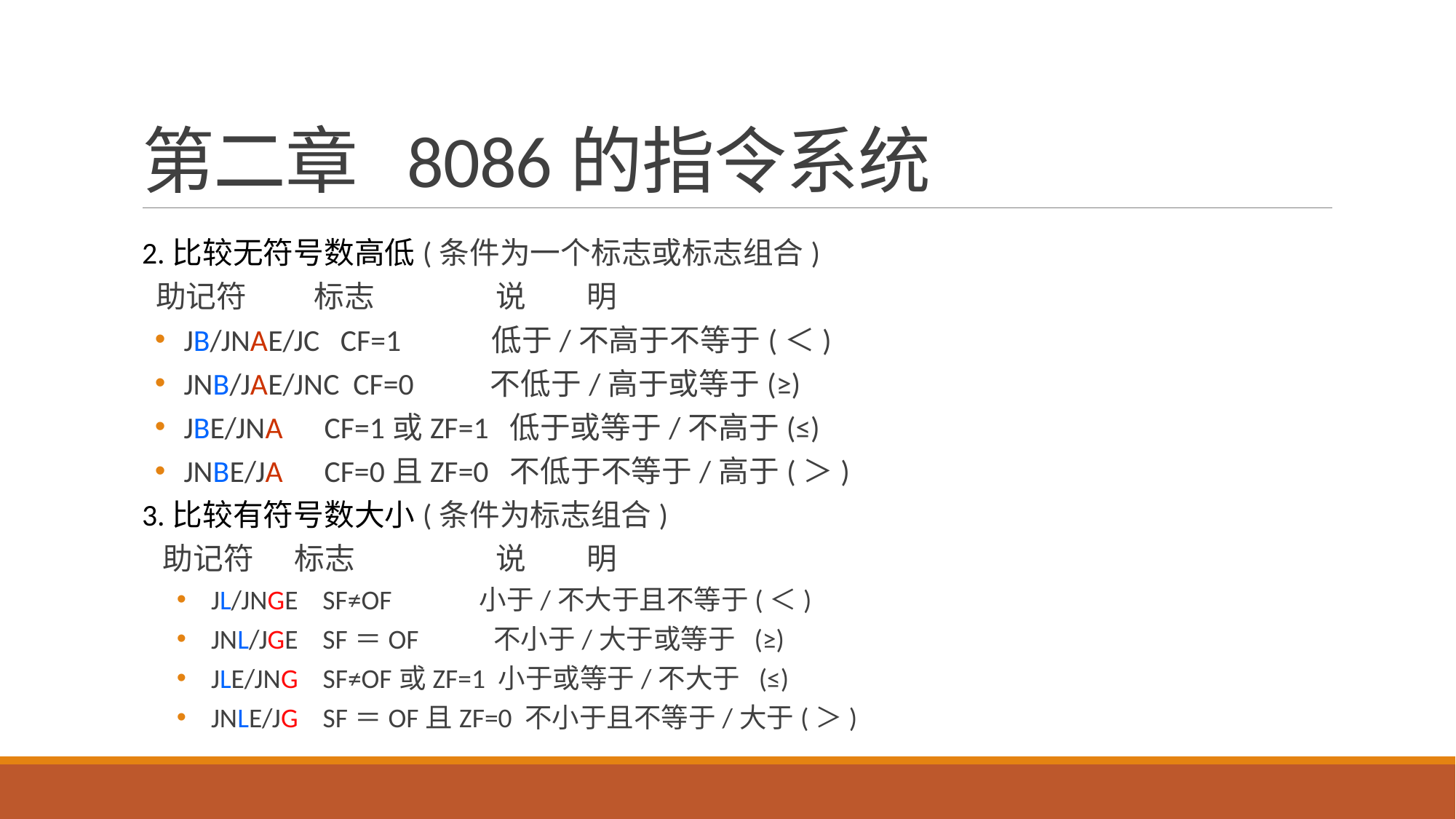

# 第二章  8086的指令系统
2.比较无符号数高低(条件为一个标志或标志组合)
 助记符          标志                  说         明
 JB/JNAE/JC   CF=1            低于/不高于不等于(＜)
 JNB/JAE/JNC  CF=0          不低于/高于或等于(≥)
 JBE/JNA      CF=1或ZF=1  低于或等于/不高于(≤)
 JNBE/JA      CF=0且ZF=0  不低于不等于/高于(＞)
3.比较有符号数大小(条件为标志组合)
  助记符      标志                     说         明
  JL/JNGE    SF≠OF             小于/不大于且不等于(＜)
  JNL/JGE    SF＝OF           不小于/大于或等于  (≥)
  JLE/JNG    SF≠OF或ZF=1 小于或等于/不大于  (≤)
  JNLE/JG    SF＝OF且ZF=0 不小于且不等于/大于(＞)